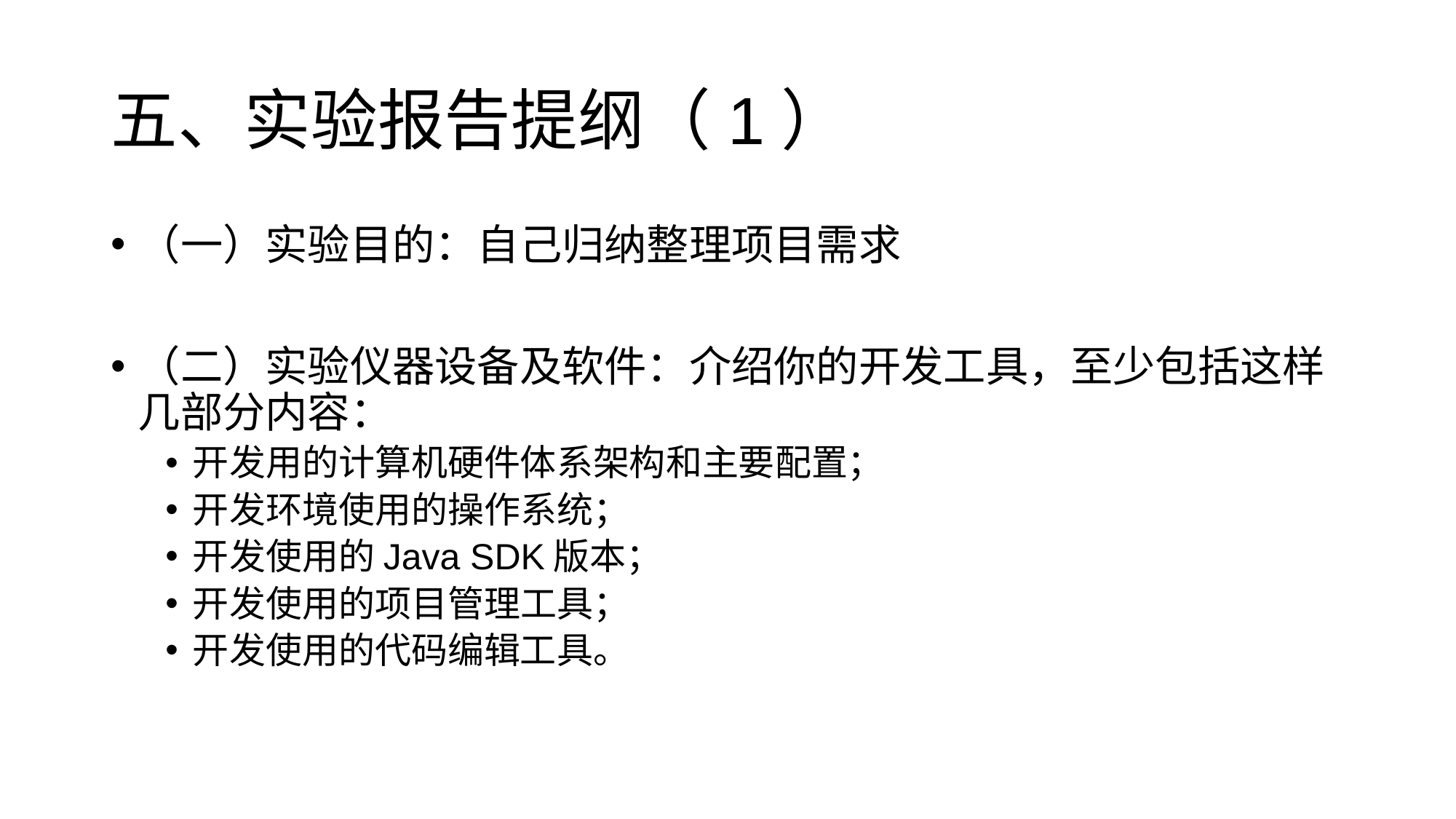

# 五、实验报告提纲（1）
（一）实验目的：自己归纳整理项目需求

（二）实验仪器设备及软件：介绍你的开发工具，至少包括这样几部分内容：
开发用的计算机硬件体系架构和主要配置；
开发环境使用的操作系统；
开发使用的Java SDK版本；
开发使用的项目管理工具；
开发使用的代码编辑工具。